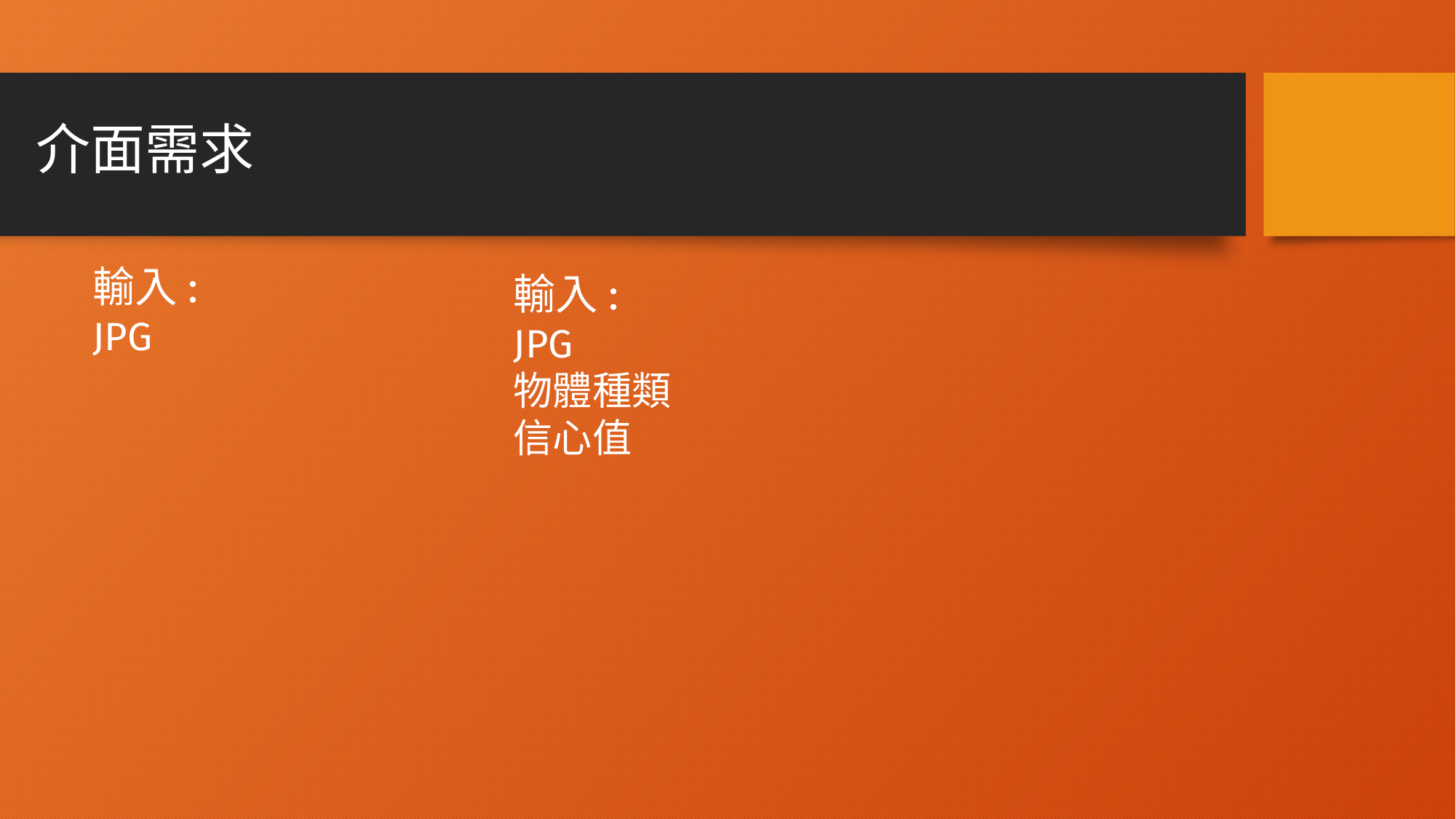

# 介面需求
輸入:
JPG
輸入:
JPG
物體種類
信心值